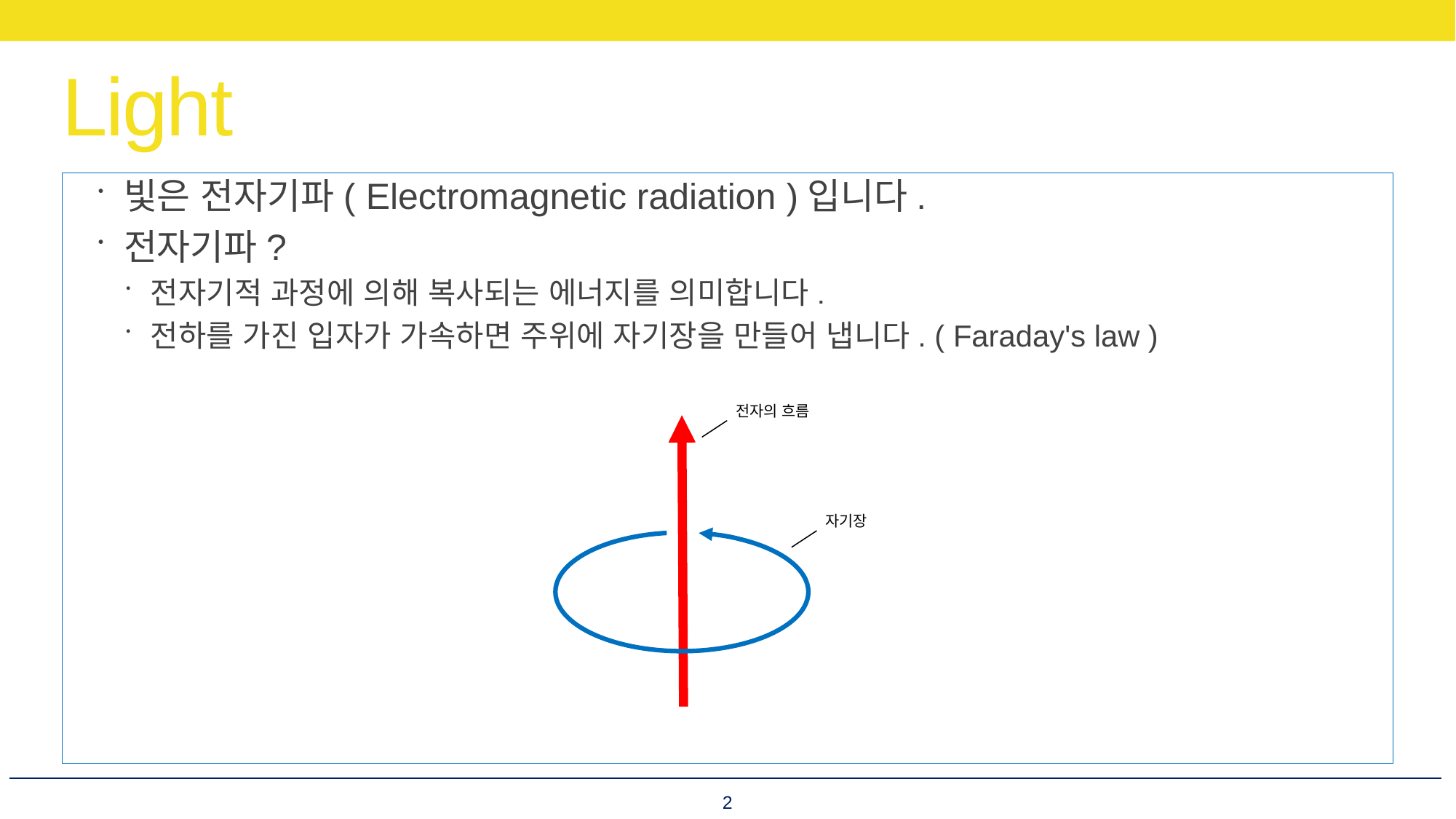

# Light
빛은 전자기파( Electromagnetic radiation )입니다.
전자기파?
전자기적 과정에 의해 복사되는 에너지를 의미합니다.
전하를 가진 입자가 가속하면 주위에 자기장을 만들어 냅니다. ( Faraday's law )

전자의 흐름
자기장

2